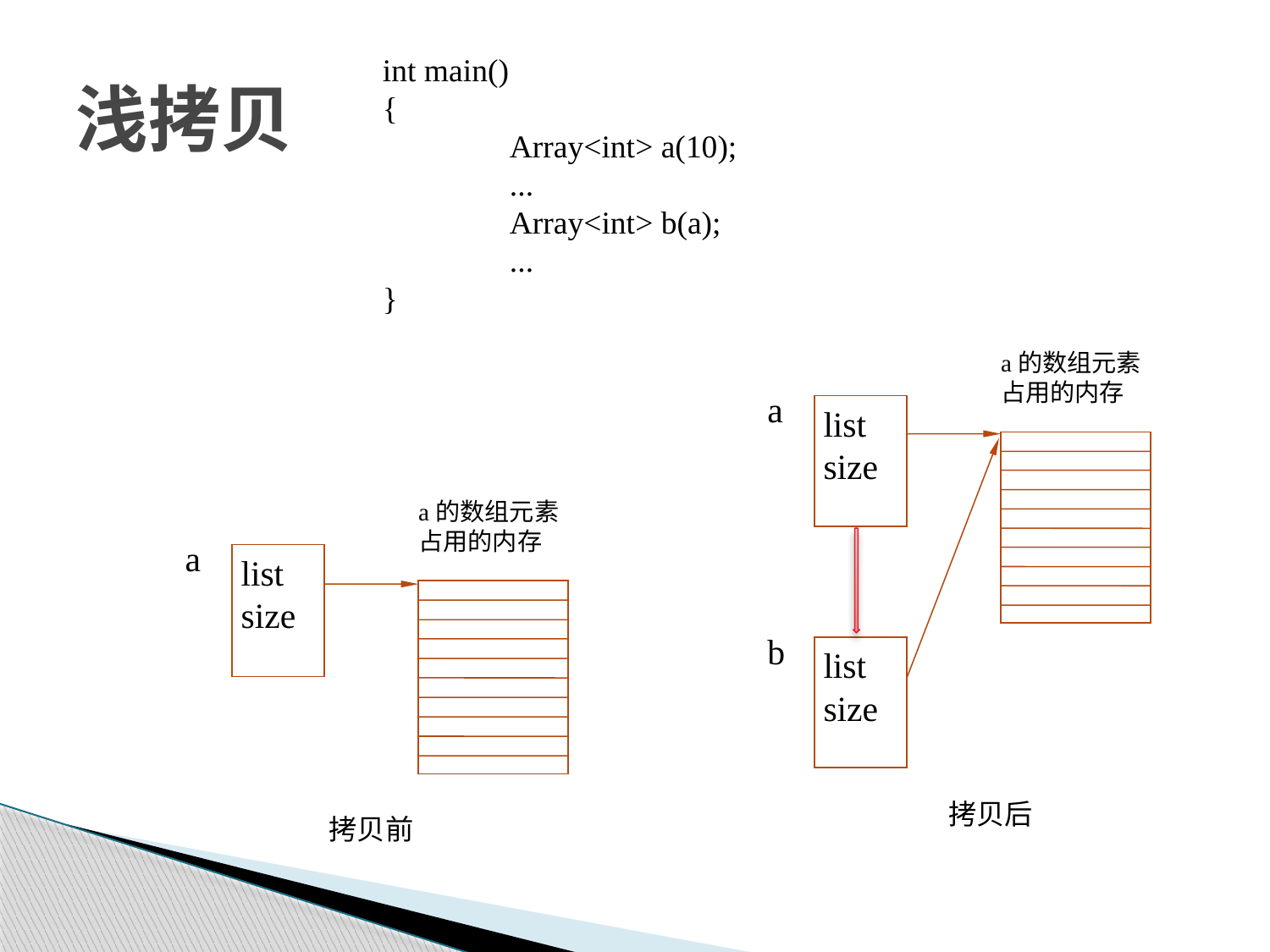

# 浅拷贝
int main()
{
	Array<int> a(10);
	...
	Array<int> b(a);
	...
}
a的数组元素
占用的内存
a
 list
 size

a的数组元素
占用的内存

a
 list
 size

b
 list
 size
拷贝后
拷贝前